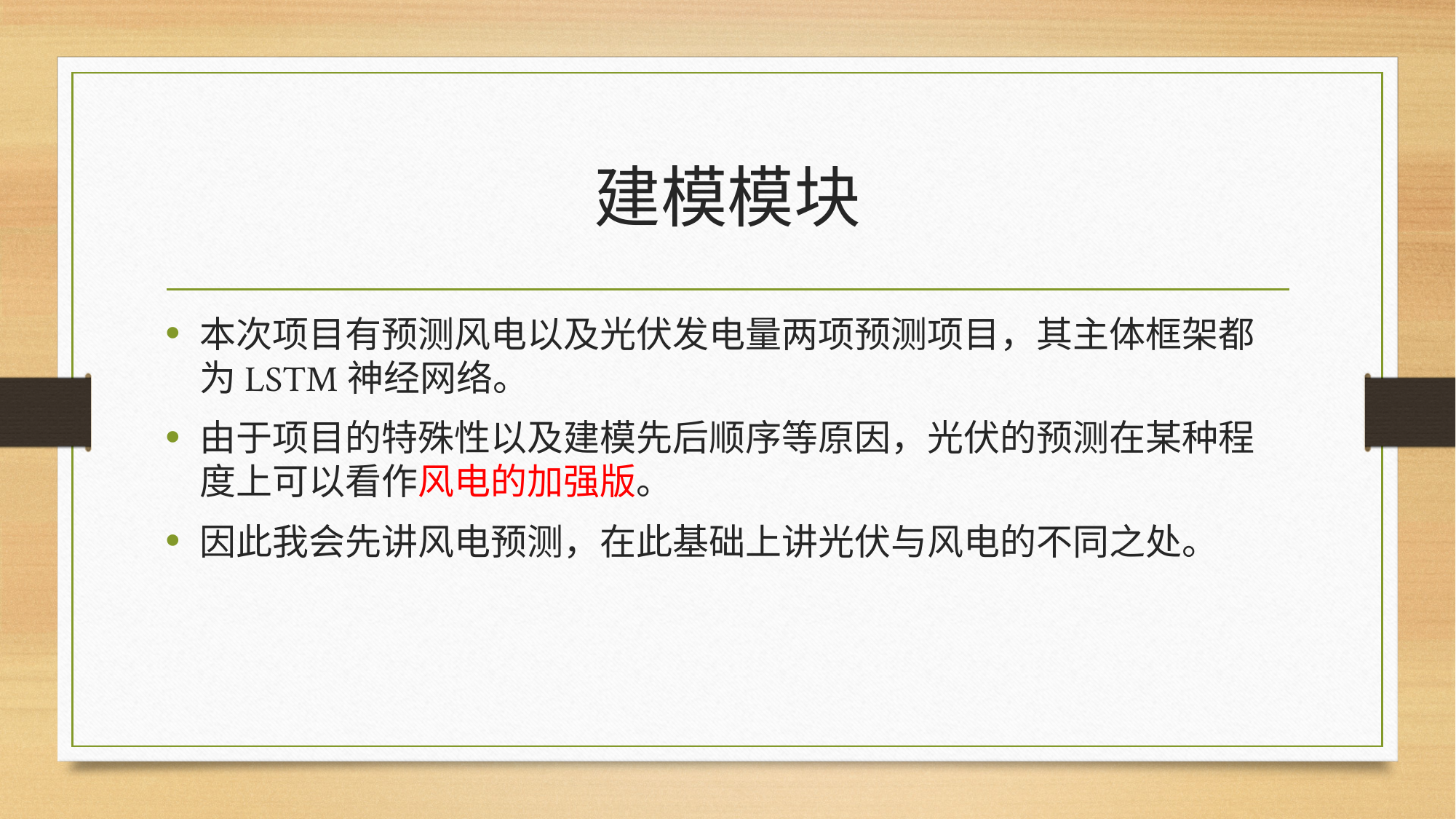

# 建模模块
本次项目有预测风电以及光伏发电量两项预测项目，其主体框架都为LSTM神经网络。
由于项目的特殊性以及建模先后顺序等原因，光伏的预测在某种程度上可以看作风电的加强版。
因此我会先讲风电预测，在此基础上讲光伏与风电的不同之处。